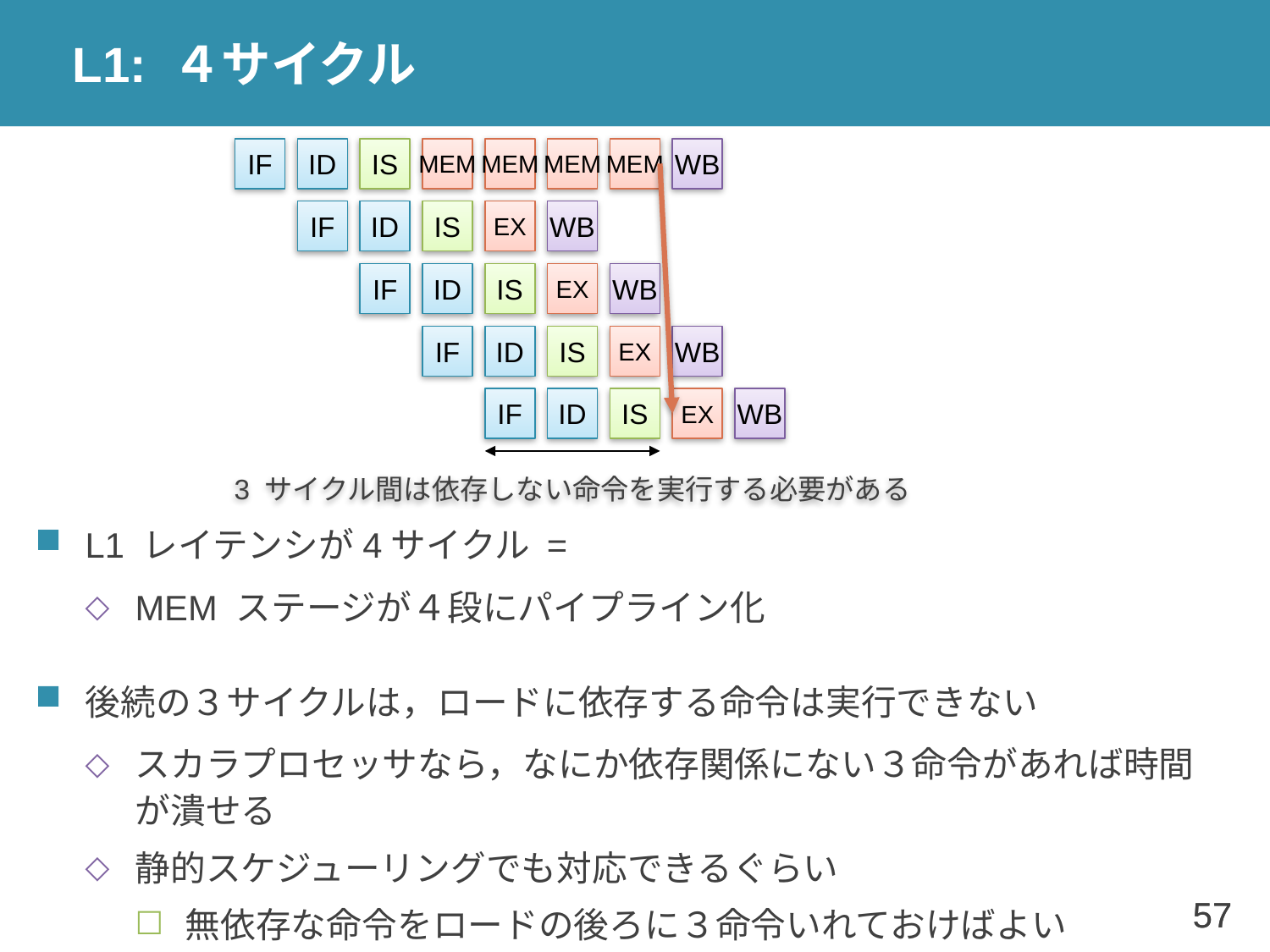

# L1: ４サイクル
IF
ID
IS
MEM
MEM
MEM
MEM
WB
IF
ID
IS
EX
WB
IF
ID
IS
EX
WB
IF
ID
IS
EX
WB
IF
ID
IS
EX
WB
3 サイクル間は依存しない命令を実行する必要がある
L1 レイテンシが4サイクル =
MEM ステージが４段にパイプライン化
後続の３サイクルは，ロードに依存する命令は実行できない
スカラプロセッサなら，なにか依存関係にない３命令があれば時間が潰せる
静的スケジューリングでも対応できるぐらい
無依存な命令をロードの後ろに３命令いれておけばよい